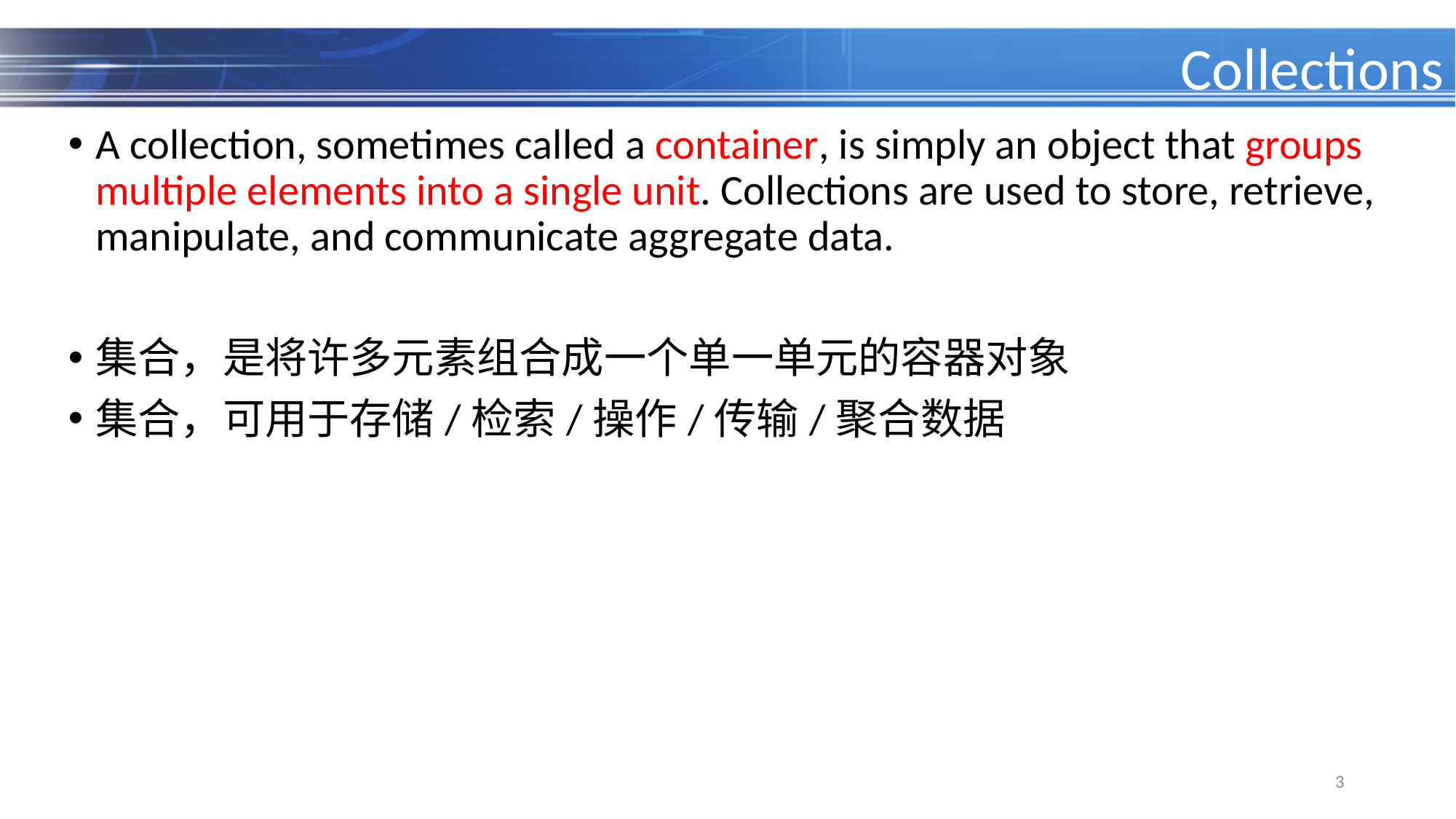

# Collections
A collection, sometimes called a container, is simply an object that groups multiple elements into a single unit. Collections are used to store, retrieve, manipulate, and communicate aggregate data.

集合，是将许多元素组合成一个单一单元的容器对象
集合，可用于存储/检索/操作/传输/聚合数据
3